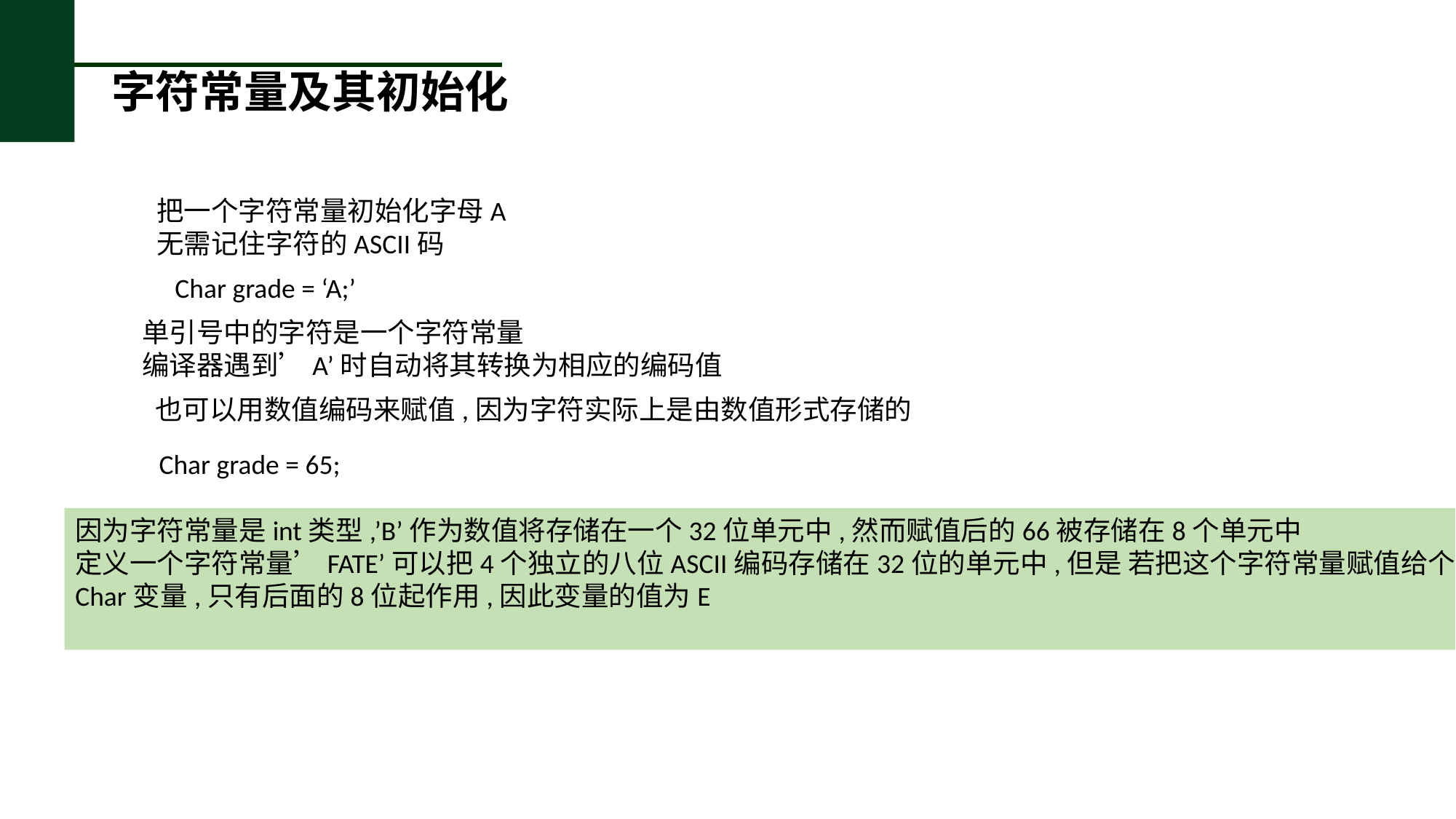

# 字符常量及其初始化
把一个字符常量初始化字母A
无需记住字符的ASCII码
Char grade = ‘A;’
单引号中的字符是一个字符常量
编译器遇到’A’时自动将其转换为相应的编码值
也可以用数值编码来赋值,因为字符实际上是由数值形式存储的
Char grade = 65;
因为字符常量是int类型,’B’作为数值将存储在一个32位单元中,然而赋值后的66被存储在8个单元中
定义一个字符常量’FATE’可以把4个独立的八位ASCII编码存储在32位的单元中,但是 若把这个字符常量赋值给个
Char变量,只有后面的8位起作用,因此变量的值为E